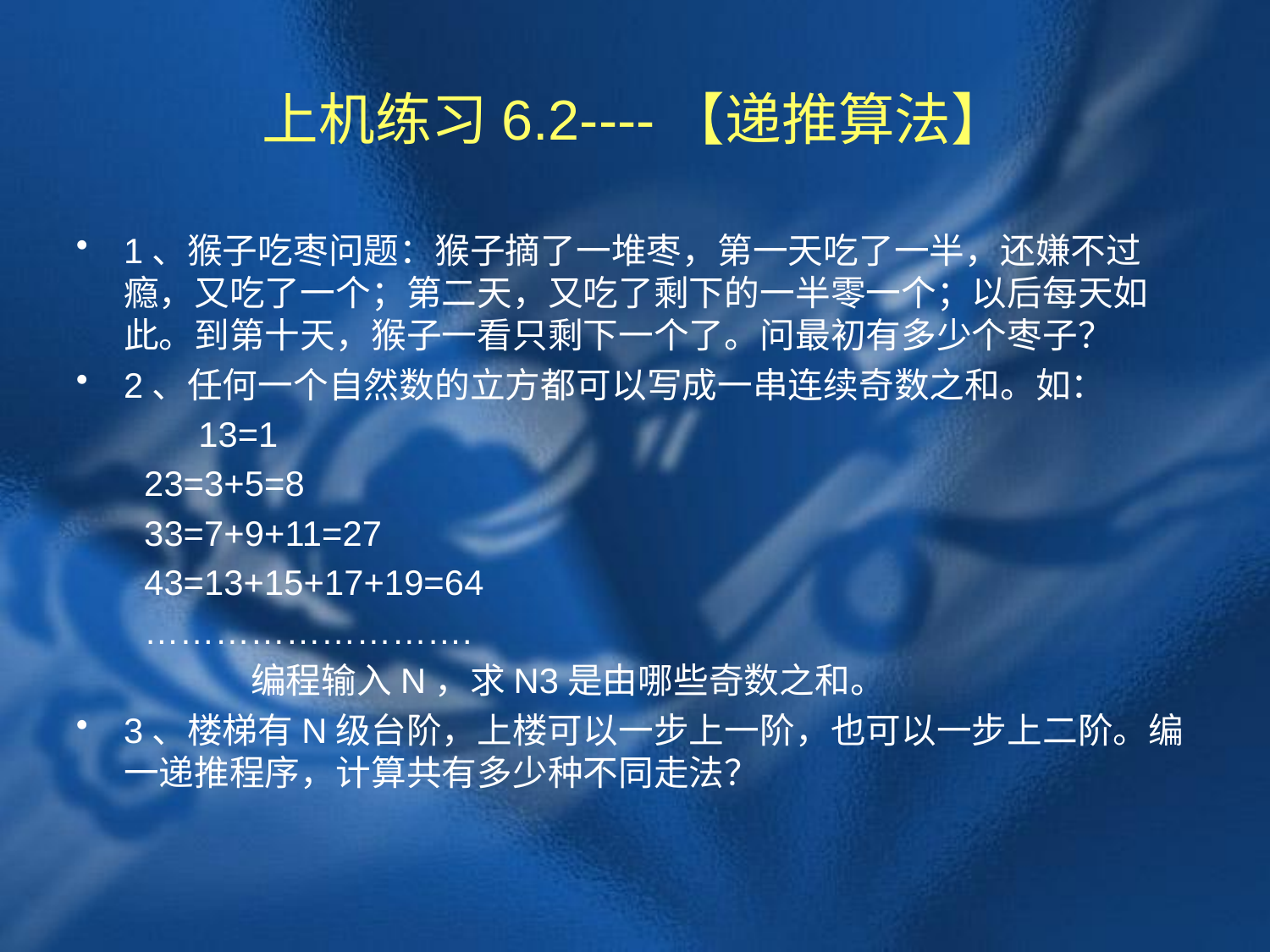

# 上机练习6.2----【递推算法】
1、猴子吃枣问题：猴子摘了一堆枣，第一天吃了一半，还嫌不过瘾，又吃了一个；第二天，又吃了剩下的一半零一个；以后每天如此。到第十天，猴子一看只剩下一个了。问最初有多少个枣子？
2、任何一个自然数的立方都可以写成一串连续奇数之和。如：
　　　 13=1
       23=3+5=8
       33=7+9+11=27
       43=13+15+17+19=64
       ……………………….
		编程输入N，求N3是由哪些奇数之和。
3、楼梯有N级台阶，上楼可以一步上一阶，也可以一步上二阶。编一递推程序，计算共有多少种不同走法？